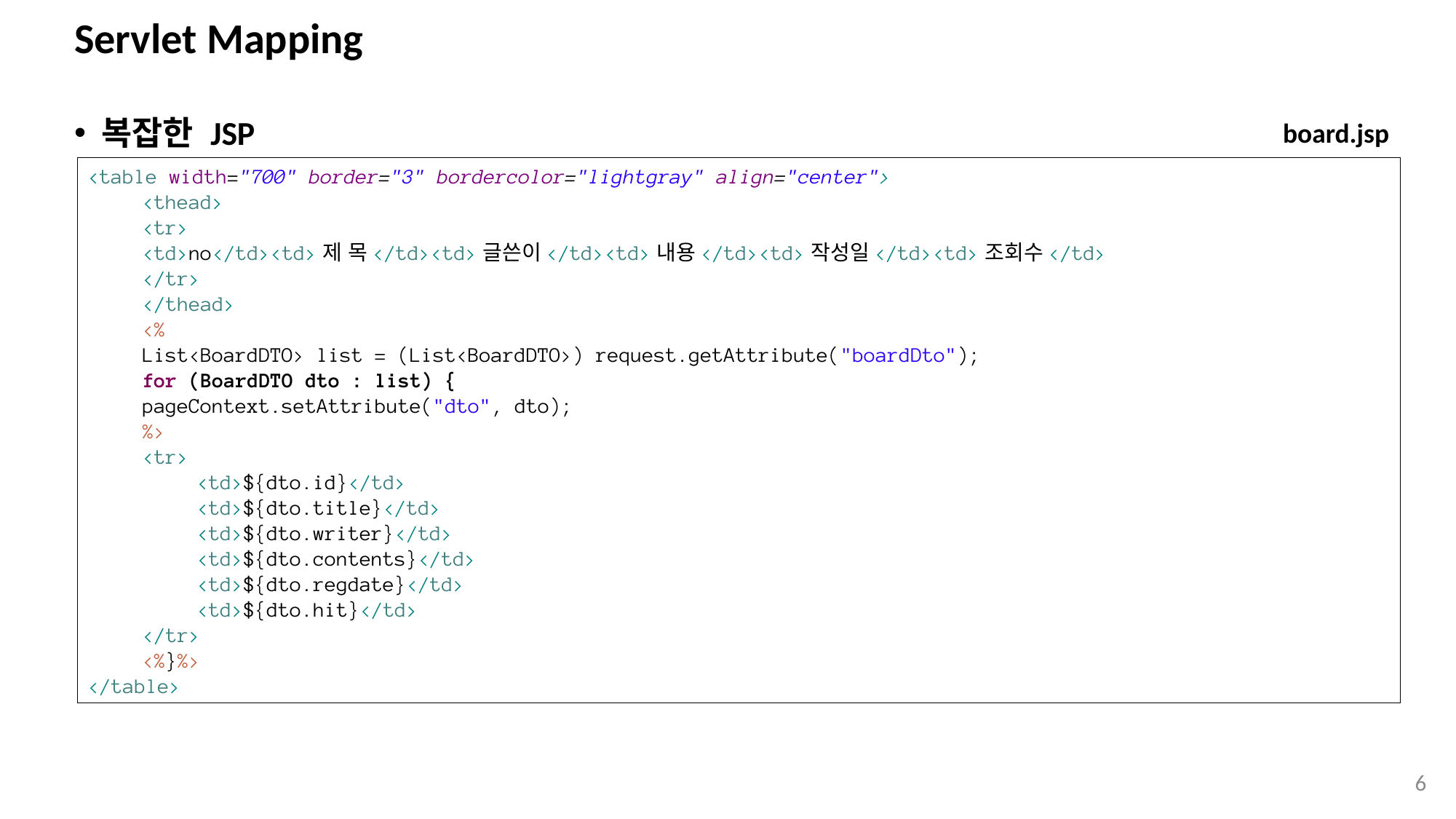

# Servlet Mapping
복잡한 JSP

board.jsp
<table width="700" border="3" bordercolor="lightgray" align="center">
<thead>
<tr>
<td>no</td><td>제 목</td><td>글쓴이</td><td>내용</td><td>작성일</td><td>조회수</td>
</tr>
</thead>
<%
List<BoardDTO> list = (List<BoardDTO>) request.getAttribute("boardDto");
for (BoardDTO dto : list) {
pageContext.setAttribute("dto", dto);
%>
<tr>
<td>${dto.id}</td>
<td>${dto.title}</td>
<td>${dto.writer}</td>
<td>${dto.contents}</td>
<td>${dto.regdate}</td>
<td>${dto.hit}</td>
</tr>
<%}%>
</table>
6